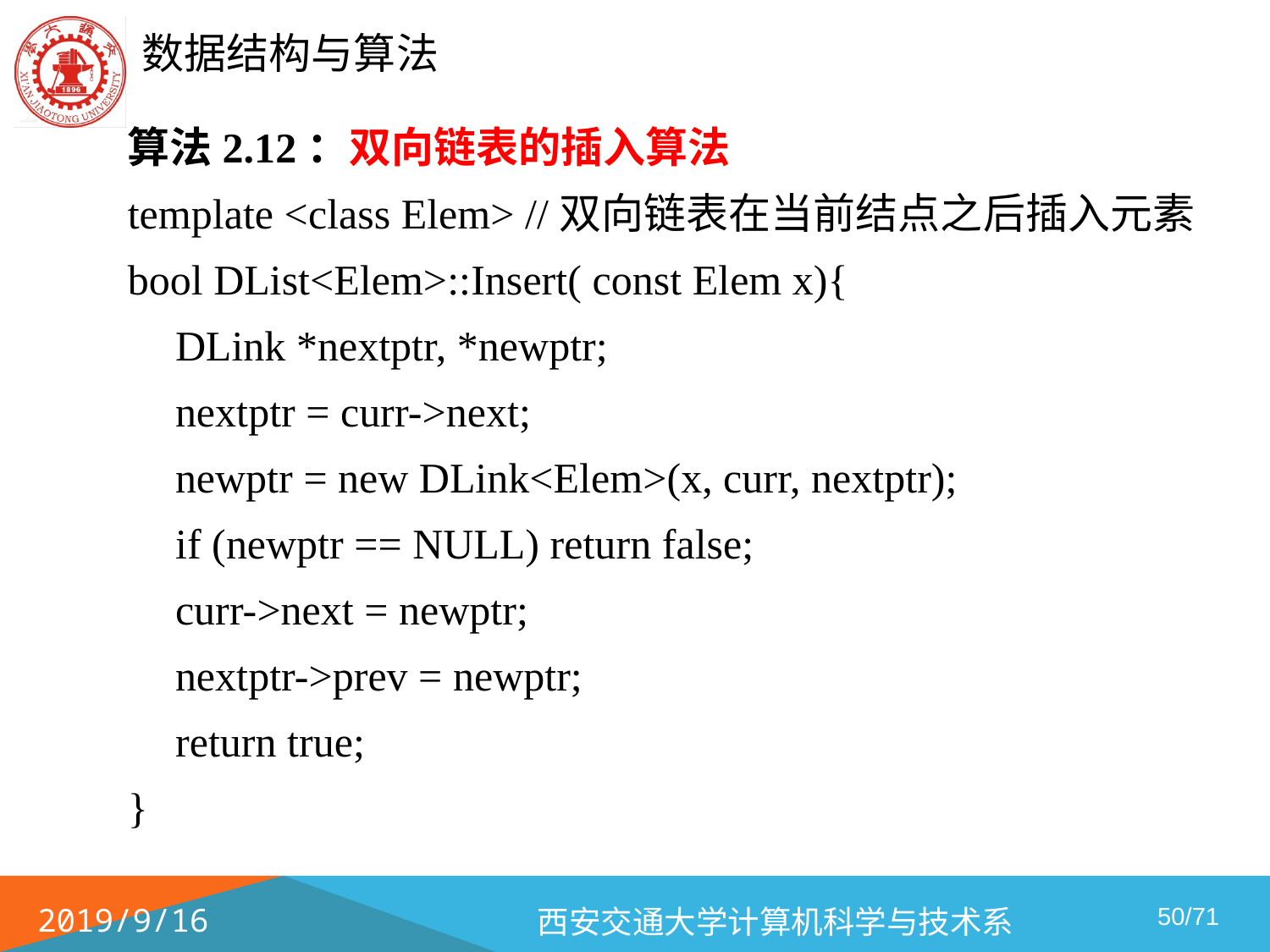

算法2.12：双向链表的插入算法
template <class Elem> //双向链表在当前结点之后插入元素
bool DList<Elem>::Insert( const Elem x){
	DLink *nextptr, *newptr;
	nextptr = curr->next;
	newptr = new DLink<Elem>(x, curr, nextptr);
	if (newptr == NULL) return false;
	curr->next = newptr;
	nextptr->prev = newptr;
	return true;
}